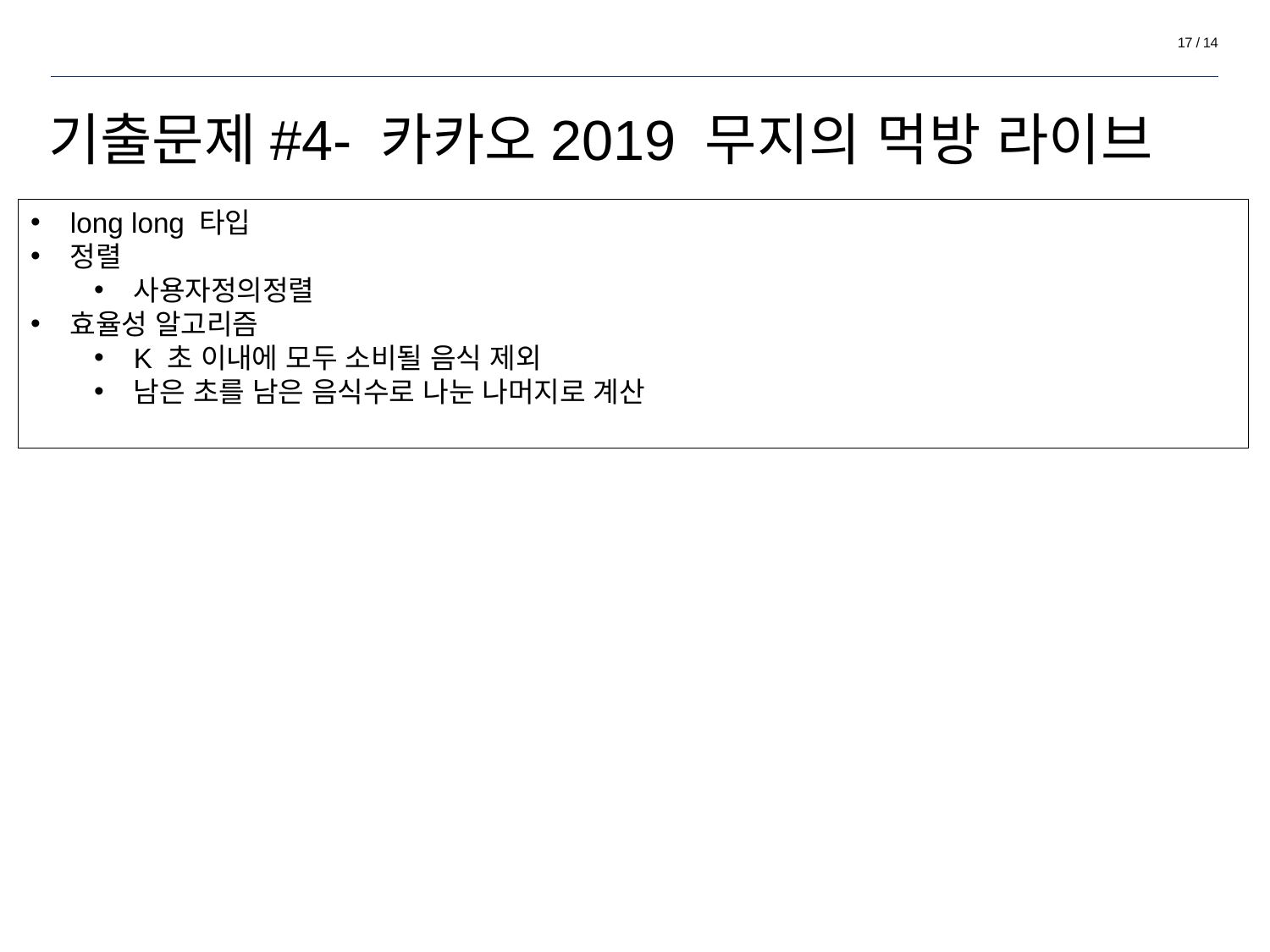

17 / 14
# 기출문제#4- 카카오2019 무지의 먹방 라이브
long long 타입
정렬
사용자정의정렬
효율성 알고리즘
K 초 이내에 모두 소비될 음식 제외
남은 초를 남은 음식수로 나눈 나머지로 계산